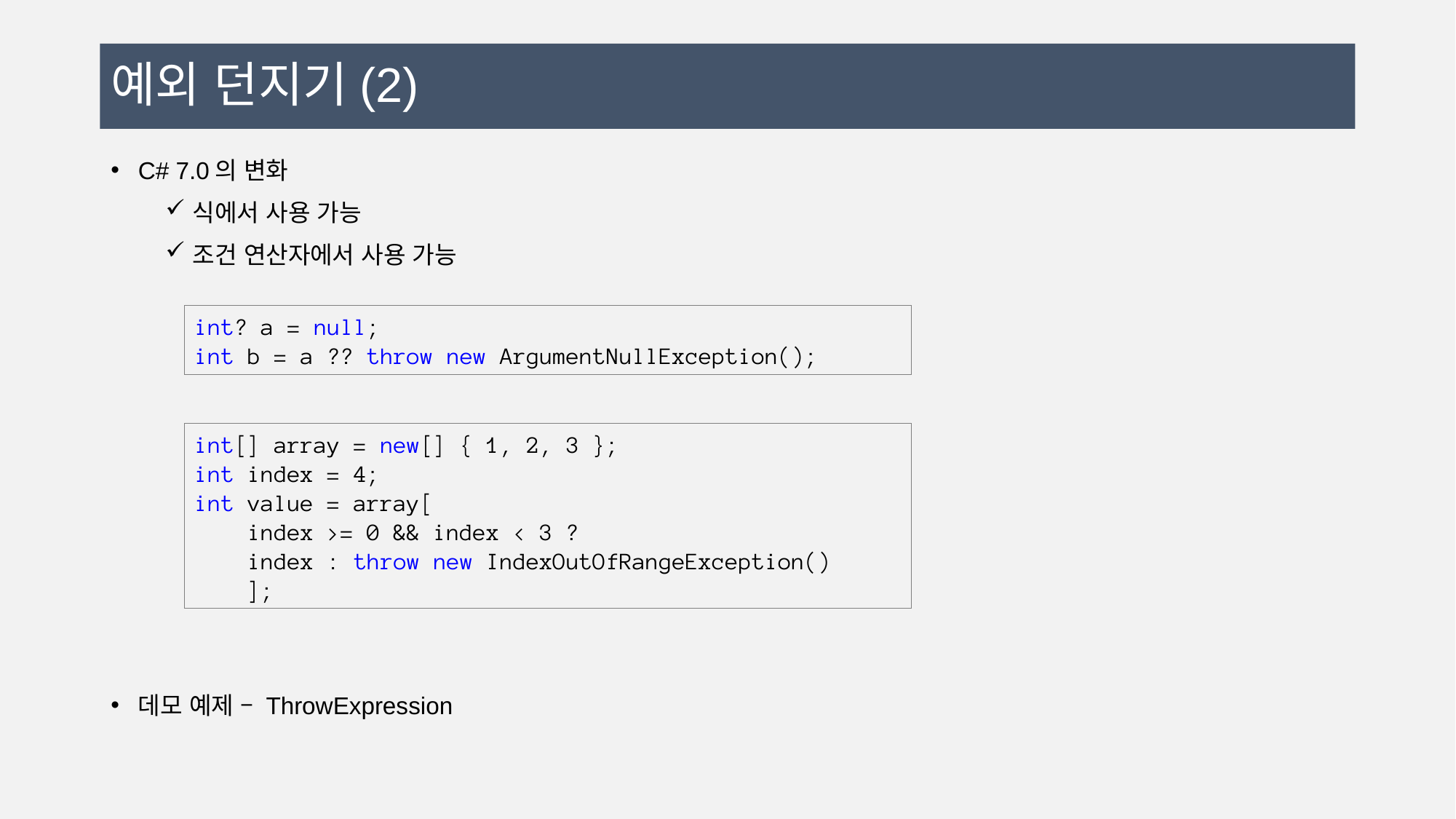

# 예외 던지기(2)
C# 7.0의 변화
식에서 사용 가능
조건 연산자에서 사용 가능

데모 예제 – ThrowExpression
int? a = null;
int b = a ?? throw new ArgumentNullException();
int[] array = new[] { 1, 2, 3 };
int index = 4;
int value = array[
    index >= 0 && index < 3 ?
    index : throw new IndexOutOfRangeException()
    ];